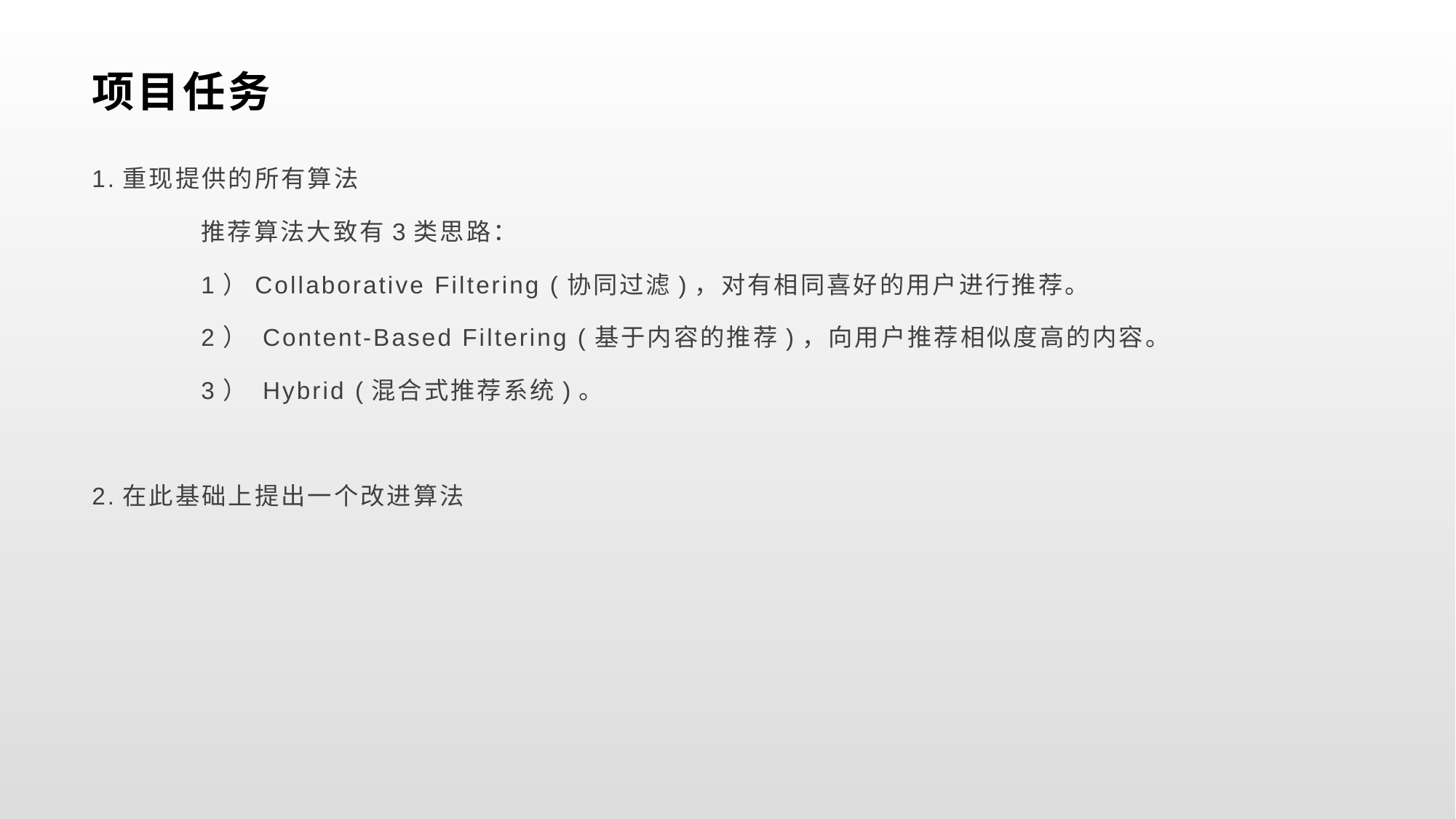

# 项目任务
1.重现提供的所有算法
	推荐算法大致有3类思路：
	1）Collaborative Filtering (协同过滤)，对有相同喜好的用户进行推荐。
	2） Content-Based Filtering (基于内容的推荐)，向用户推荐相似度高的内容。
	3） Hybrid (混合式推荐系统)。

2.在此基础上提出一个改进算法